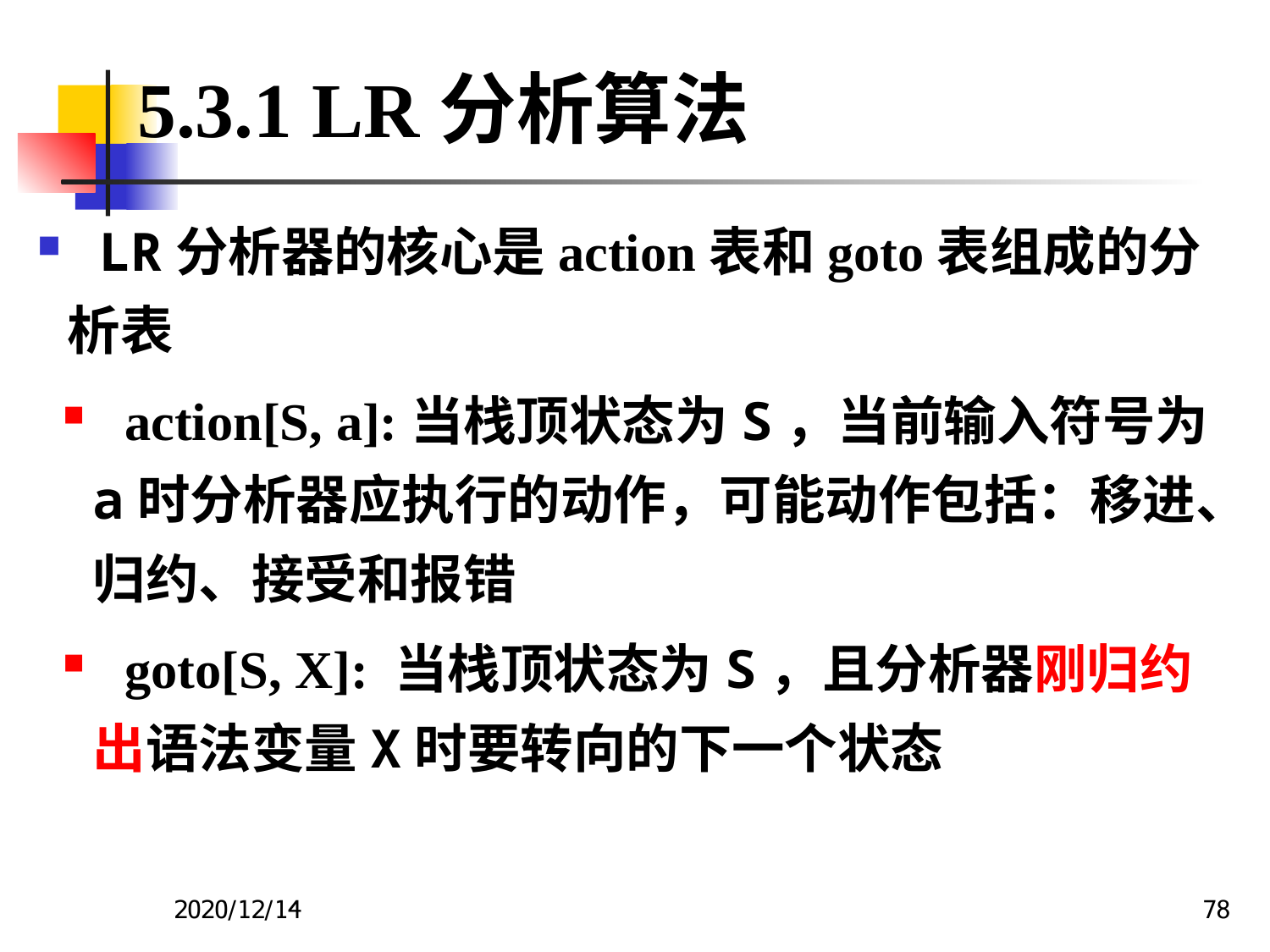

5.3.1 LR分析算法
 LR分析器的核心是action表和goto表组成的分析表
 action[S, a]:当栈顶状态为S，当前输入符号为a时分析器应执行的动作，可能动作包括：移进、归约、接受和报错
 goto[S, X]: 当栈顶状态为S，且分析器刚归约出语法变量X时要转向的下一个状态

2020/12/14
78